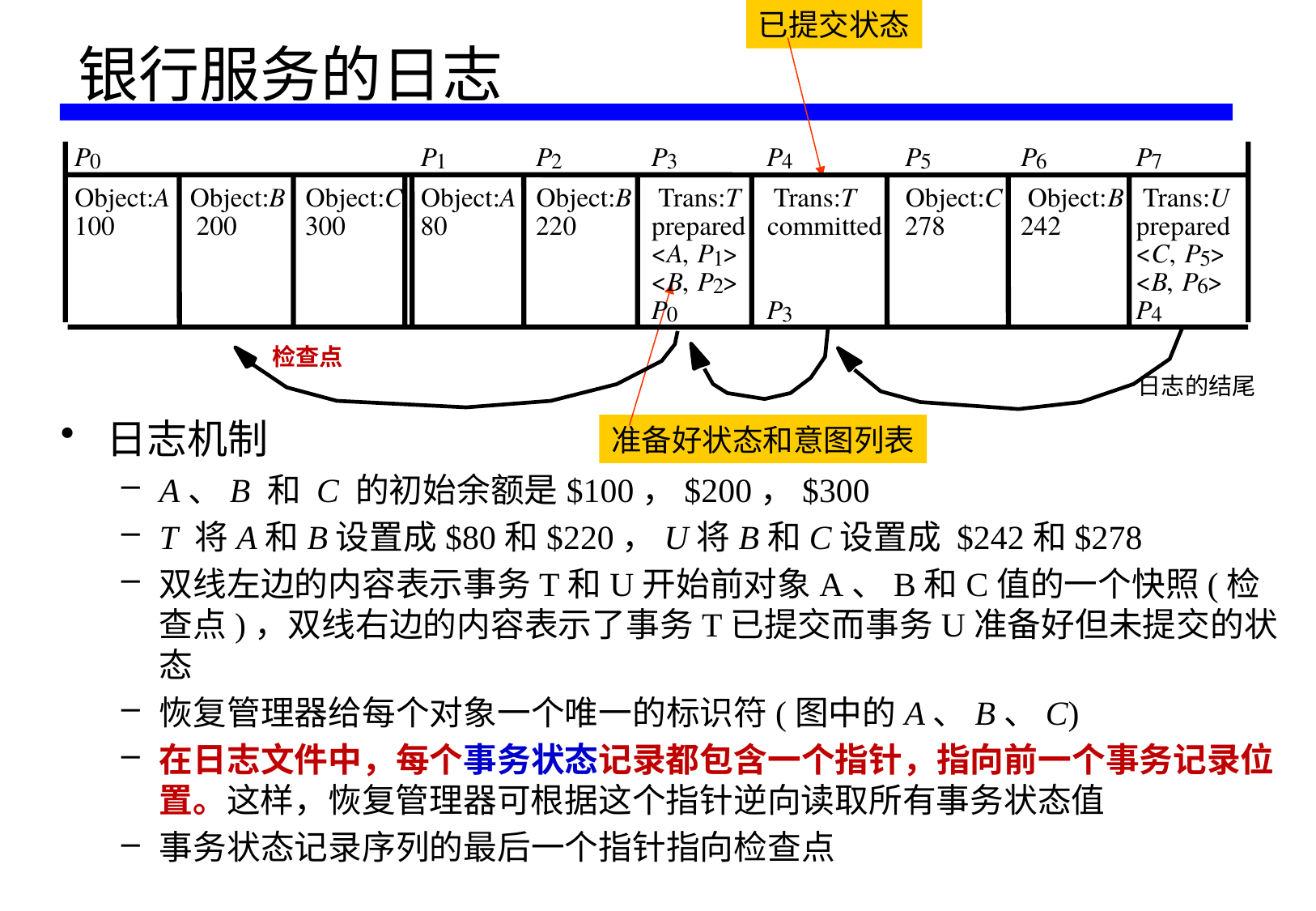

# 银行服务的日志
已提交状态

P
P
P
P
P
P
P
P

0
1
2
3
4
5
6
7

Object:
A
Object:
B
Object:
C
Object:
A
Object:
B
 Trans:
T
 Trans:
T
Object:
C
 Object:
B
 Trans:
U
100
 200
300
80
220
prepared
committed
278
242
prepared
<
A
,
P
>
<
C
,
P
>
1
5
<
B
,
P
>
<
B
,
P
>
2
6
P
P
P
0
3
4

检查点

日志的结尾

准备好状态和意图列表
日志机制
A、B 和 C 的初始余额是$100，$200，$300
T 将A和B设置成$80和$220，U将B和C设置成 $242和$278
双线左边的内容表示事务T和U开始前对象A、B和C值的一个快照(检查点)，双线右边的内容表示了事务T已提交而事务U准备好但未提交的状态
恢复管理器给每个对象一个唯一的标识符(图中的A、B、C)
在日志文件中，每个事务状态记录都包含一个指针，指向前一个事务记录位置。这样，恢复管理器可根据这个指针逆向读取所有事务状态值
事务状态记录序列的最后一个指针指向检查点